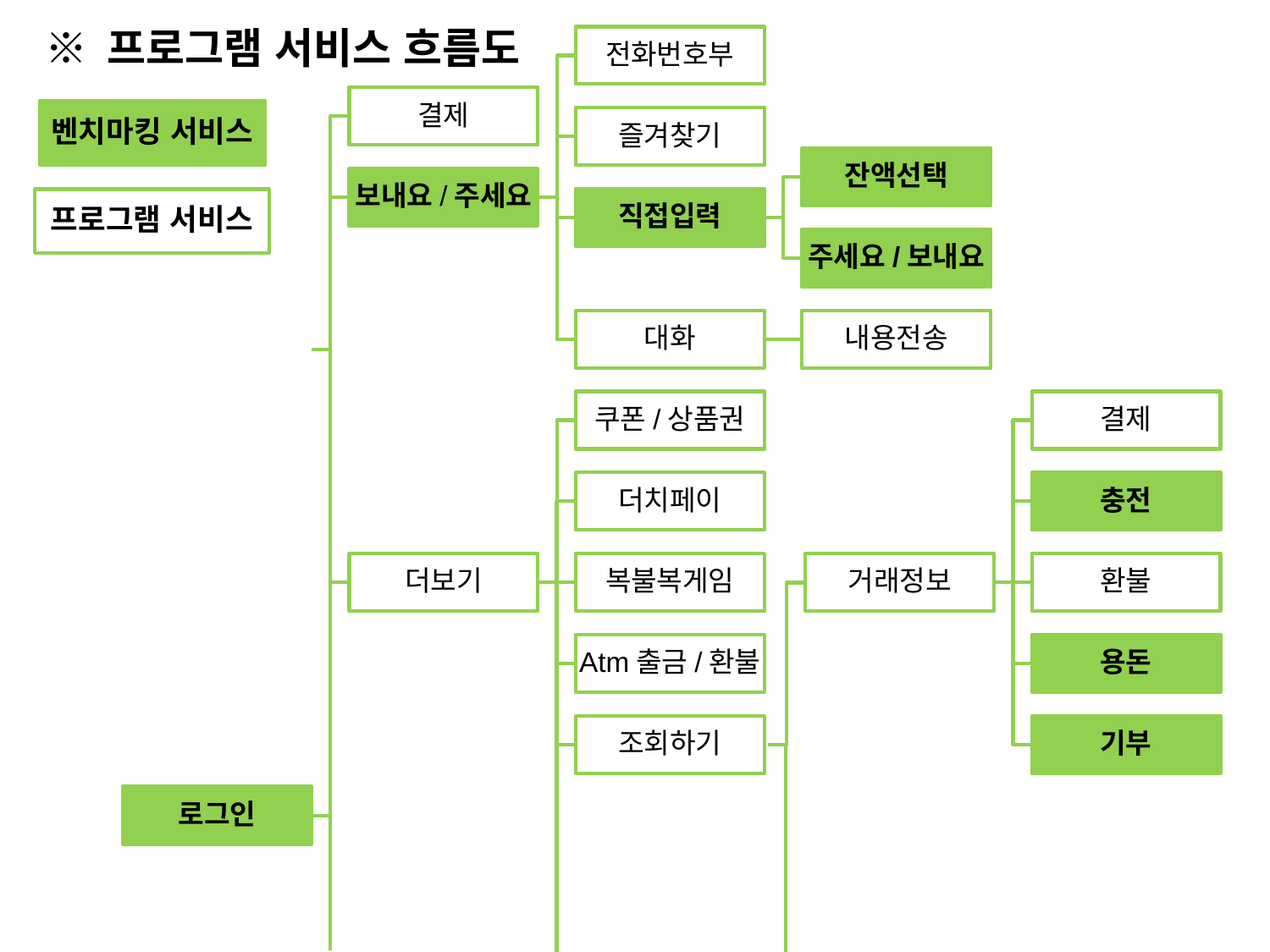

※ 프로그램 서비스 흐름도
전화번호부

결제
벤치마킹 서비스
즐겨찾기

잔액선택
보내요/주세요

직접입력
프로그램 서비스

주세요/보내요
대화
내용전송

결제
쿠폰/상품권

더치페이
충전

더보기
복불복게임
거래정보
환불

용돈
Atm출금/환불
기부
조회하기
로그인